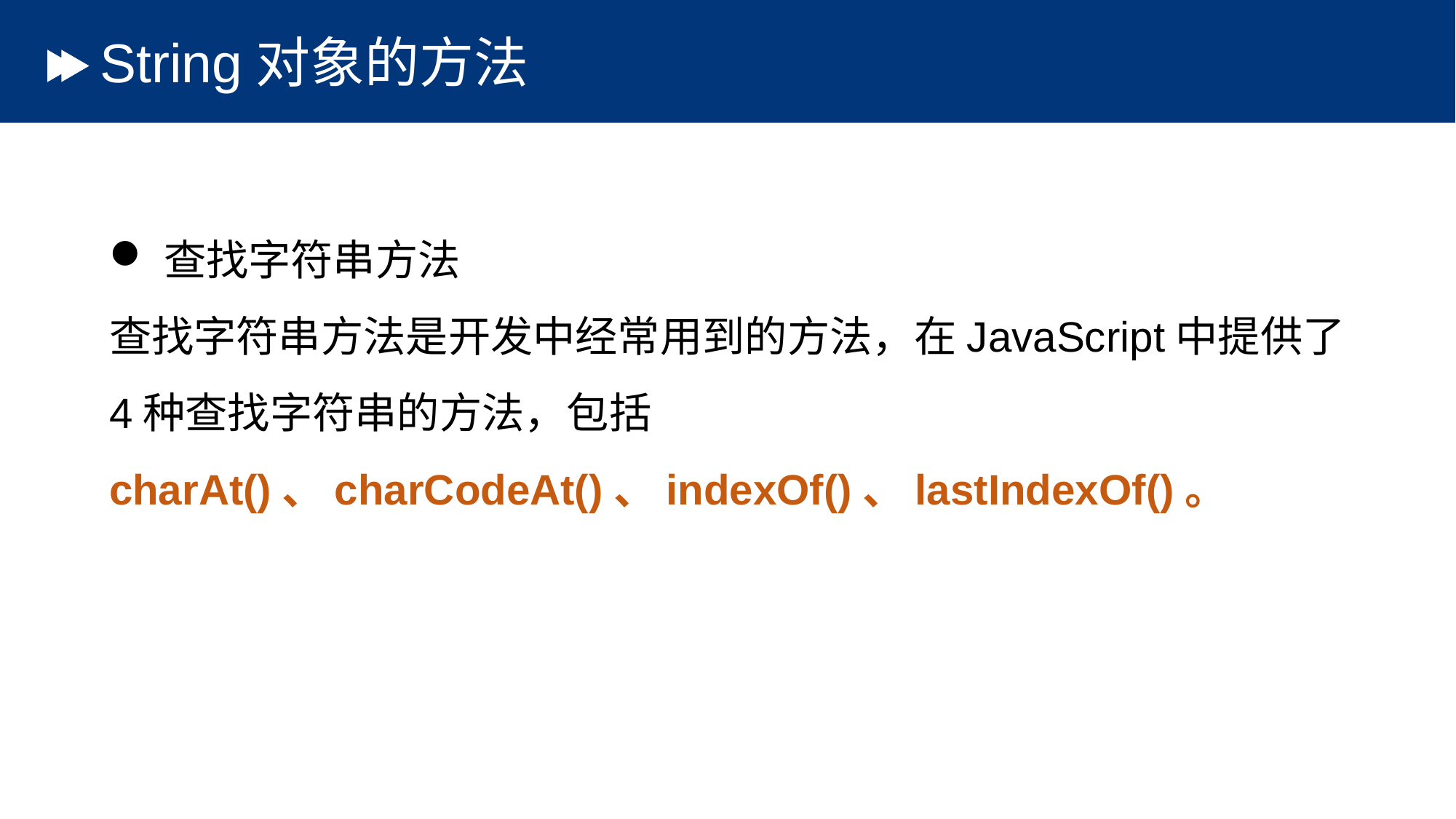

# String对象的方法
查找字符串方法
查找字符串方法是开发中经常用到的方法，在JavaScript中提供了4种查找字符串的方法，包括charAt()、charCodeAt()、indexOf()、lastIndexOf()。